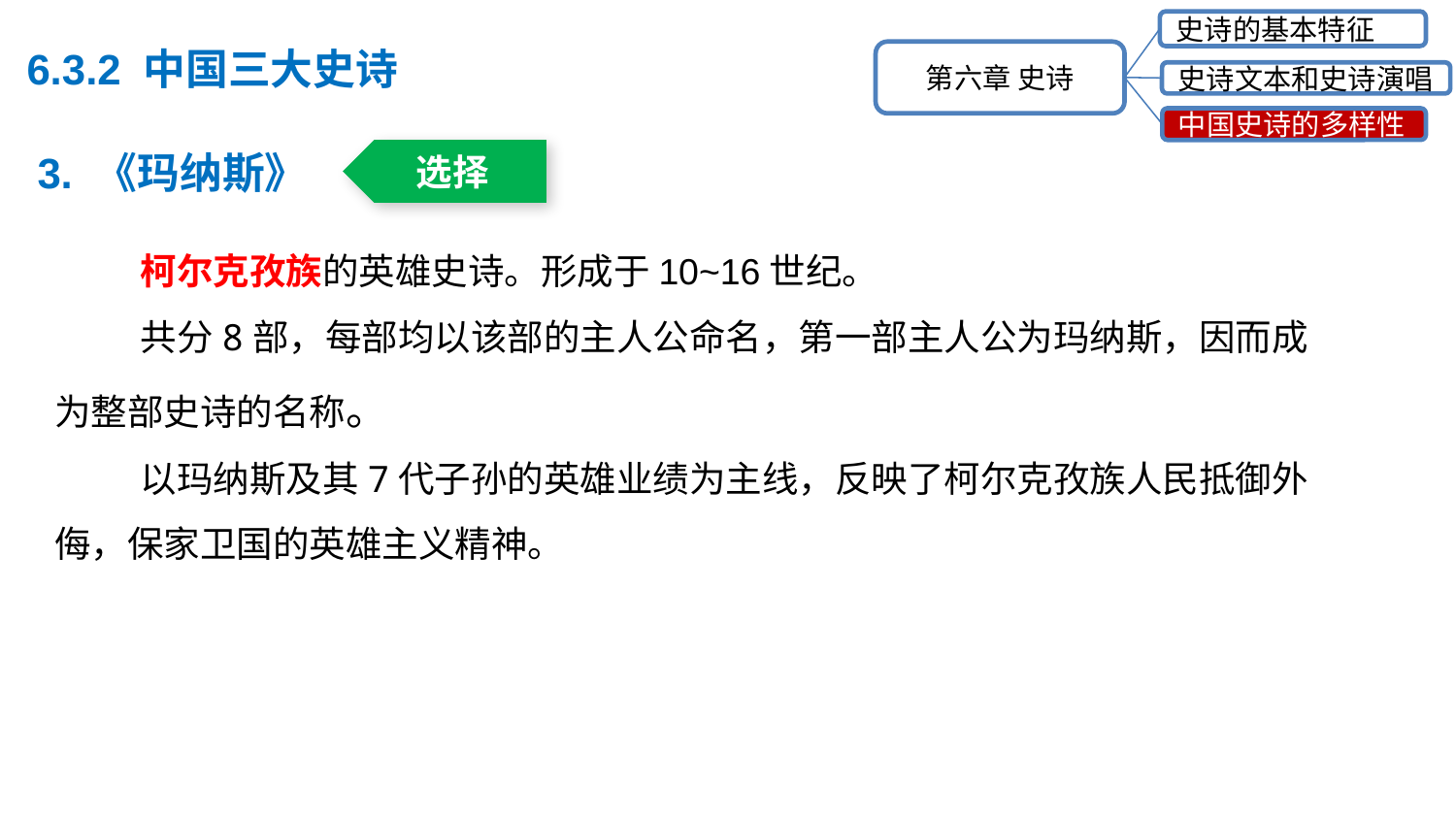

史诗的基本特征
第六章 史诗
史诗文本和史诗演唱
中国史诗的多样性
6.3.2 中国三大史诗
3. 《玛纳斯》

选择
柯尔克孜族的英雄史诗。形成于10~16世纪。
共分8部，每部均以该部的主人公命名，第一部主人公为玛纳斯，因而成为整部史诗的名称。
以玛纳斯及其7代子孙的英雄业绩为主线，反映了柯尔克孜族人民抵御外侮，保家卫国的英雄主义精神。